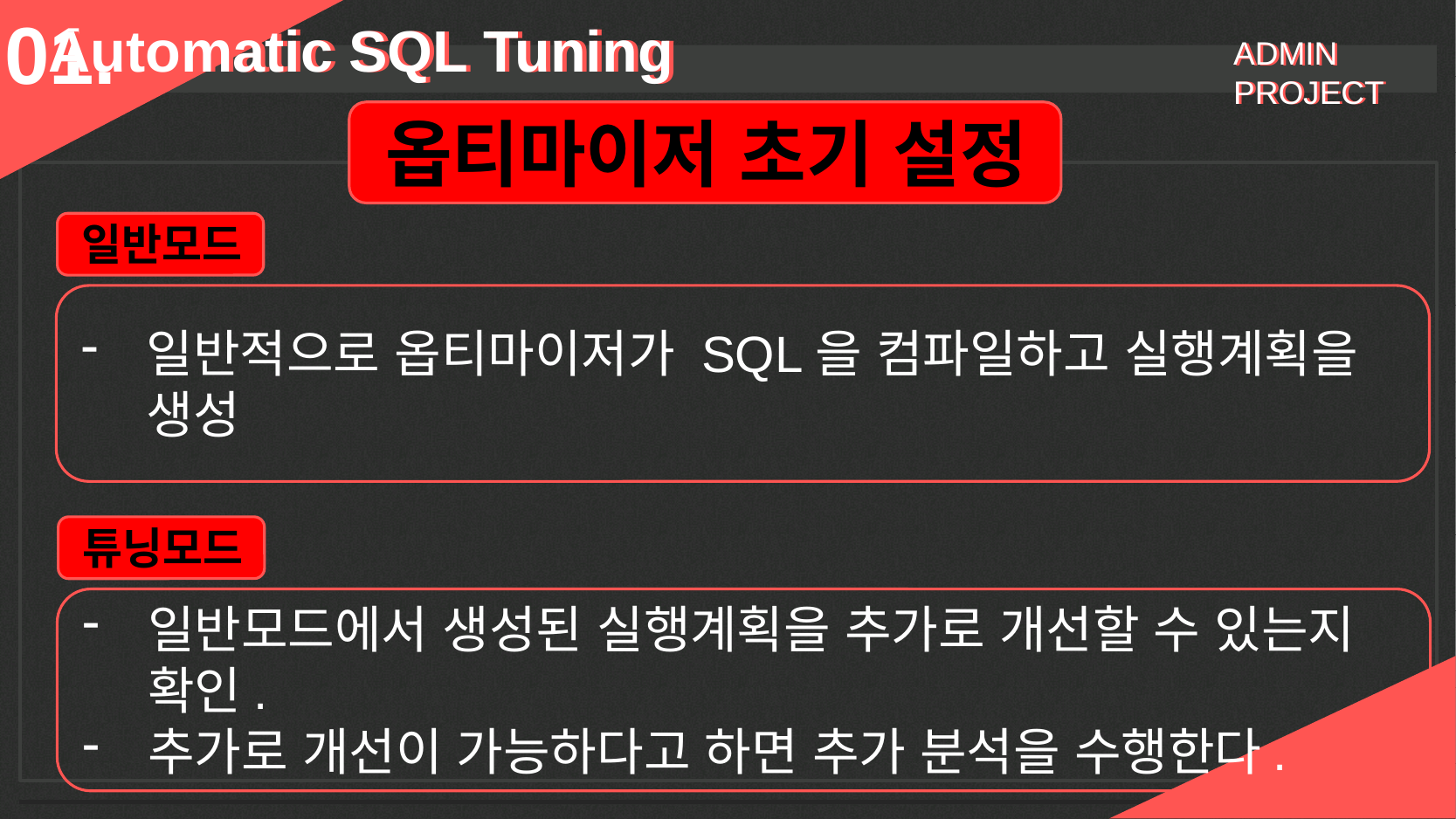

01.

Automatic SQL Tuning
Automatic SQL Tuning
ADMIN PROJECT
ADMIN PROJECT
옵티마이저 초기 설정
일반모드
일반적으로 옵티마이저가 SQL을 컴파일하고 실행계획을 생성
튜닝모드
일반모드에서 생성된 실행계획을 추가로 개선할 수 있는지 확인.
추가로 개선이 가능하다고 하면 추가 분석을 수행한다.